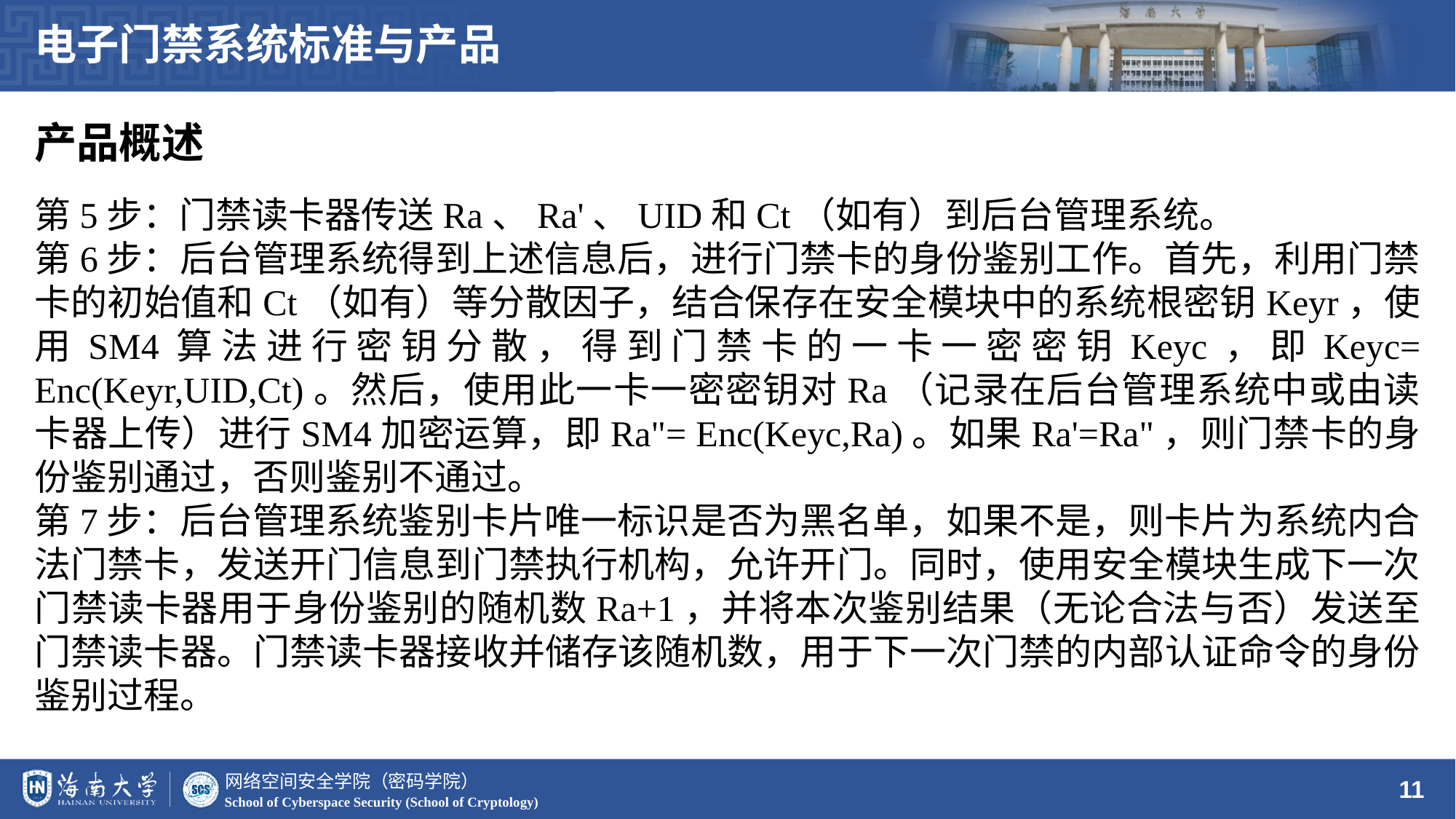

电子门禁系统标准与产品
产品概述
第5步：门禁读卡器传送Ra、Ra'、UID和Ct（如有）到后台管理系统。
第6步：后台管理系统得到上述信息后，进行门禁卡的身份鉴别工作。首先，利用门禁卡的初始值和Ct（如有）等分散因子，结合保存在安全模块中的系统根密钥Keyr，使用SM4算法进行密钥分散，得到门禁卡的一卡一密密钥Keyc，即Keyc= Enc(Keyr,UID,Ct)。然后，使用此一卡一密密钥对Ra（记录在后台管理系统中或由读卡器上传）进行SM4加密运算，即Ra"= Enc(Keyc,Ra)。如果Ra'=Ra"，则门禁卡的身份鉴别通过，否则鉴别不通过。
第7步：后台管理系统鉴别卡片唯一标识是否为黑名单，如果不是，则卡片为系统内合法门禁卡，发送开门信息到门禁执行机构，允许开门。同时，使用安全模块生成下一次门禁读卡器用于身份鉴别的随机数Ra+1，并将本次鉴别结果（无论合法与否）发送至门禁读卡器。门禁读卡器接收并储存该随机数，用于下一次门禁的内部认证命令的身份鉴别过程。
11